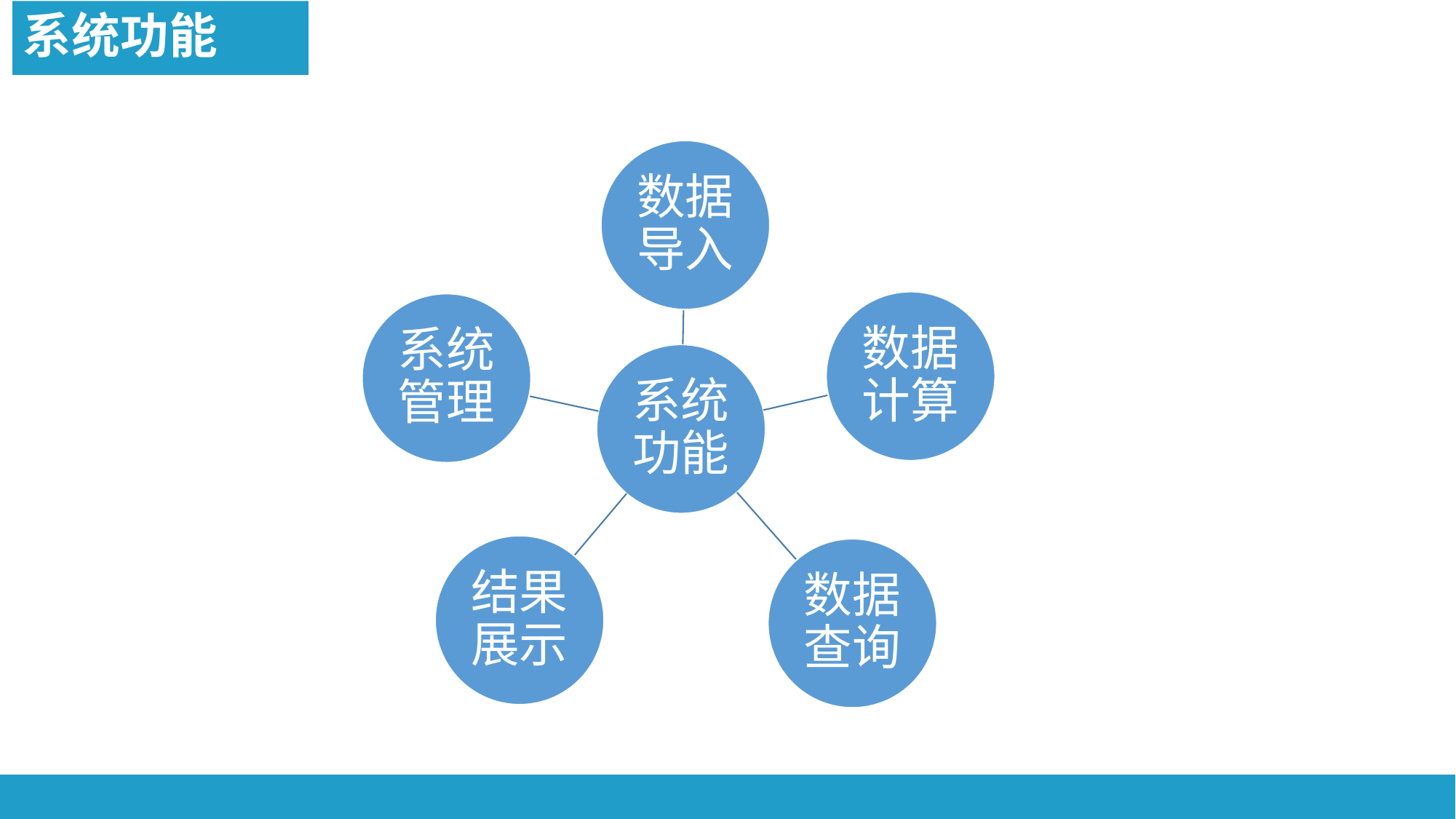

系统功能

系统功能

数据导入

数据计算

数据查询

系统管理

结果展示